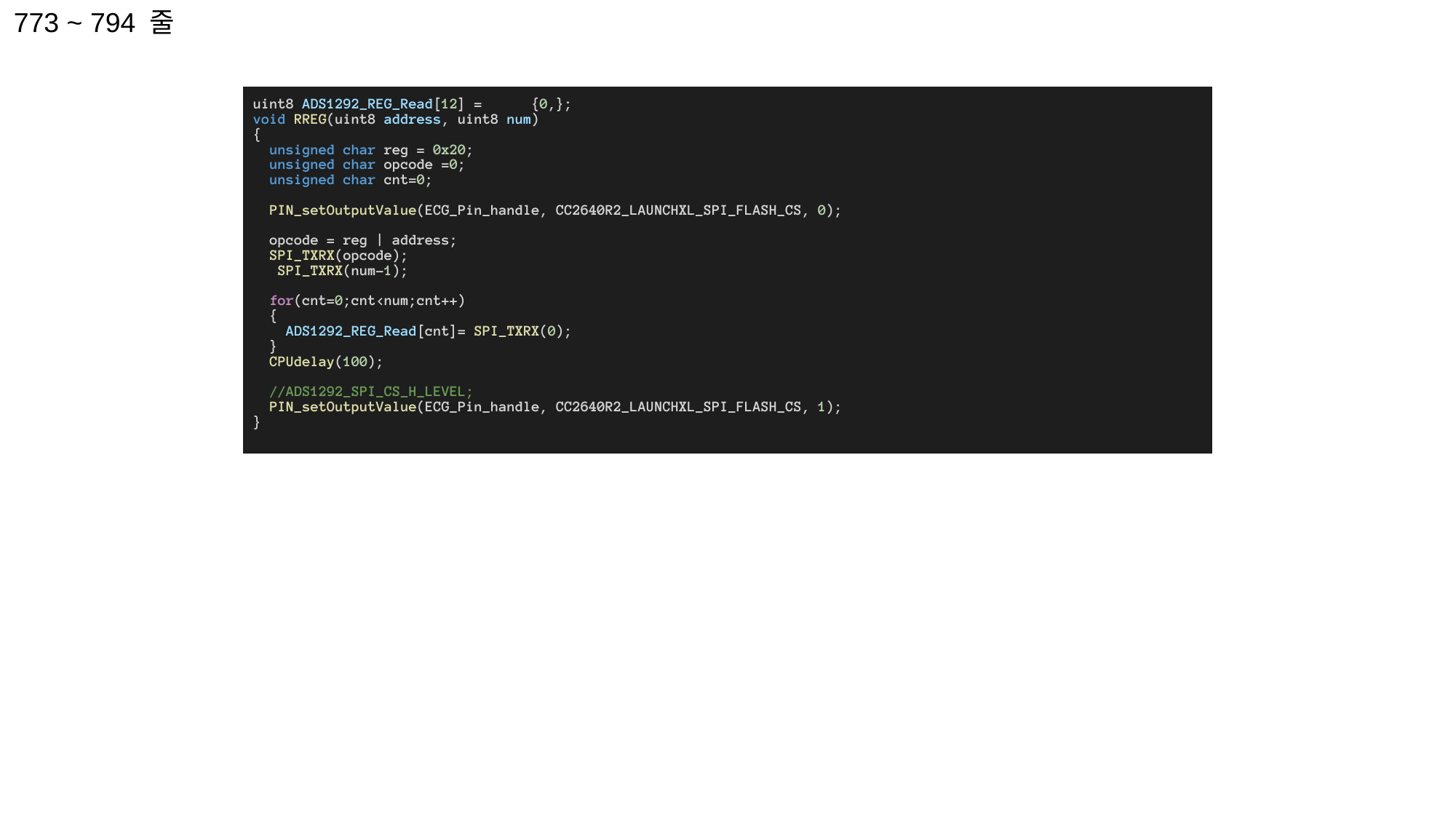

773 ~ 794 줄
| uint8 ADS1292\_REG\_Read[12] =      {0,}; void RREG(uint8 address, uint8 num) {   unsigned char reg = 0x20;   unsigned char opcode =0;   unsigned char cnt=0;   PIN\_setOutputValue(ECG\_Pin\_handle, CC2640R2\_LAUNCHXL\_SPI\_FLASH\_CS, 0);   opcode = reg | address;   SPI\_TXRX(opcode);          SPI\_TXRX(num-1);          for(cnt=0;cnt<num;cnt++)   {     ADS1292\_REG\_Read[cnt]= SPI\_TXRX(0);   }   CPUdelay(100);   //ADS1292\_SPI\_CS\_H\_LEVEL;   PIN\_setOutputValue(ECG\_Pin\_handle, CC2640R2\_LAUNCHXL\_SPI\_FLASH\_CS, 1); } |
| --- |